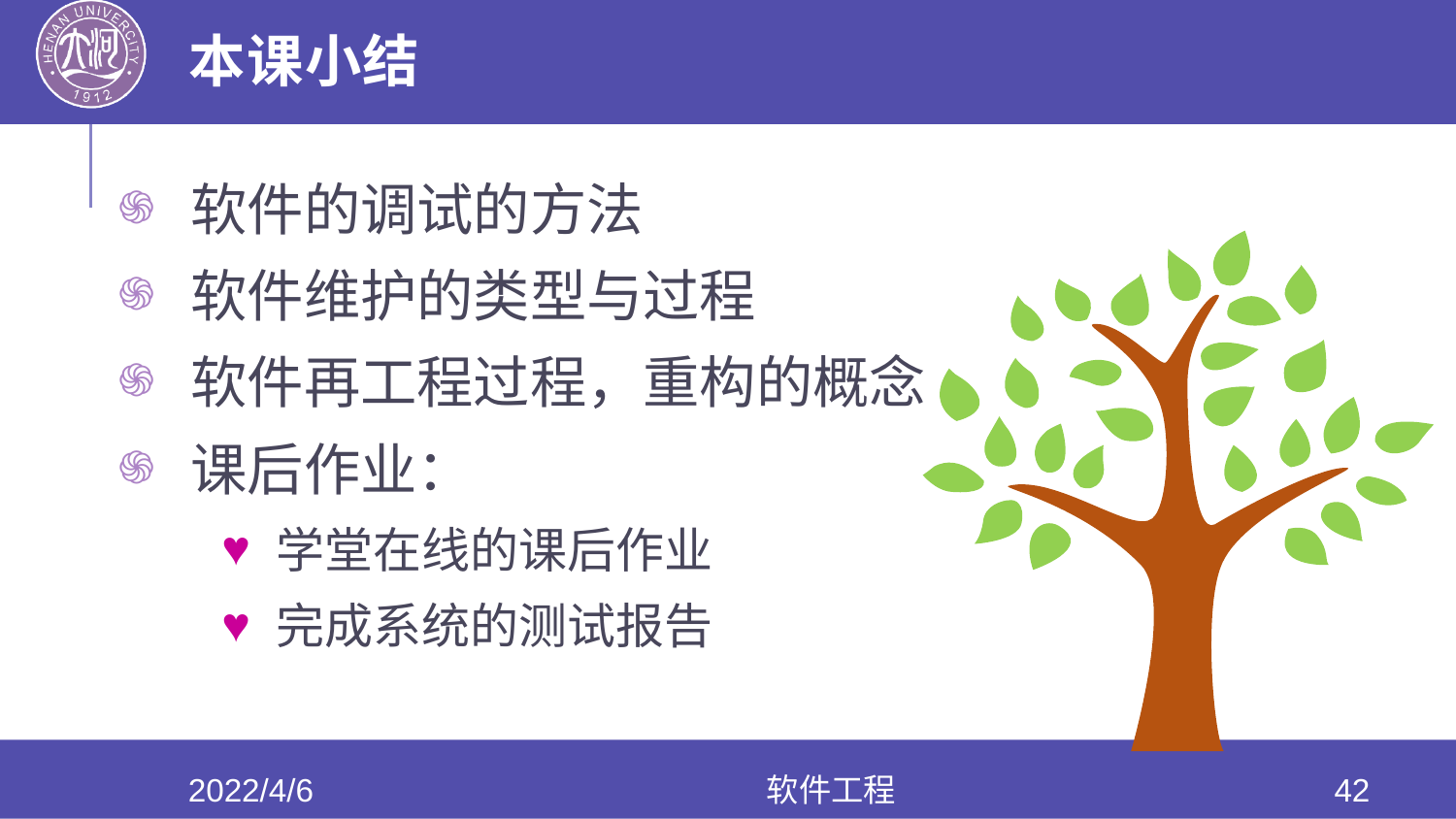

# 本课小结
软件的调试的方法
软件维护的类型与过程
软件再工程过程，重构的概念
课后作业：
学堂在线的课后作业
完成系统的测试报告

2022/4/6
软件工程
42